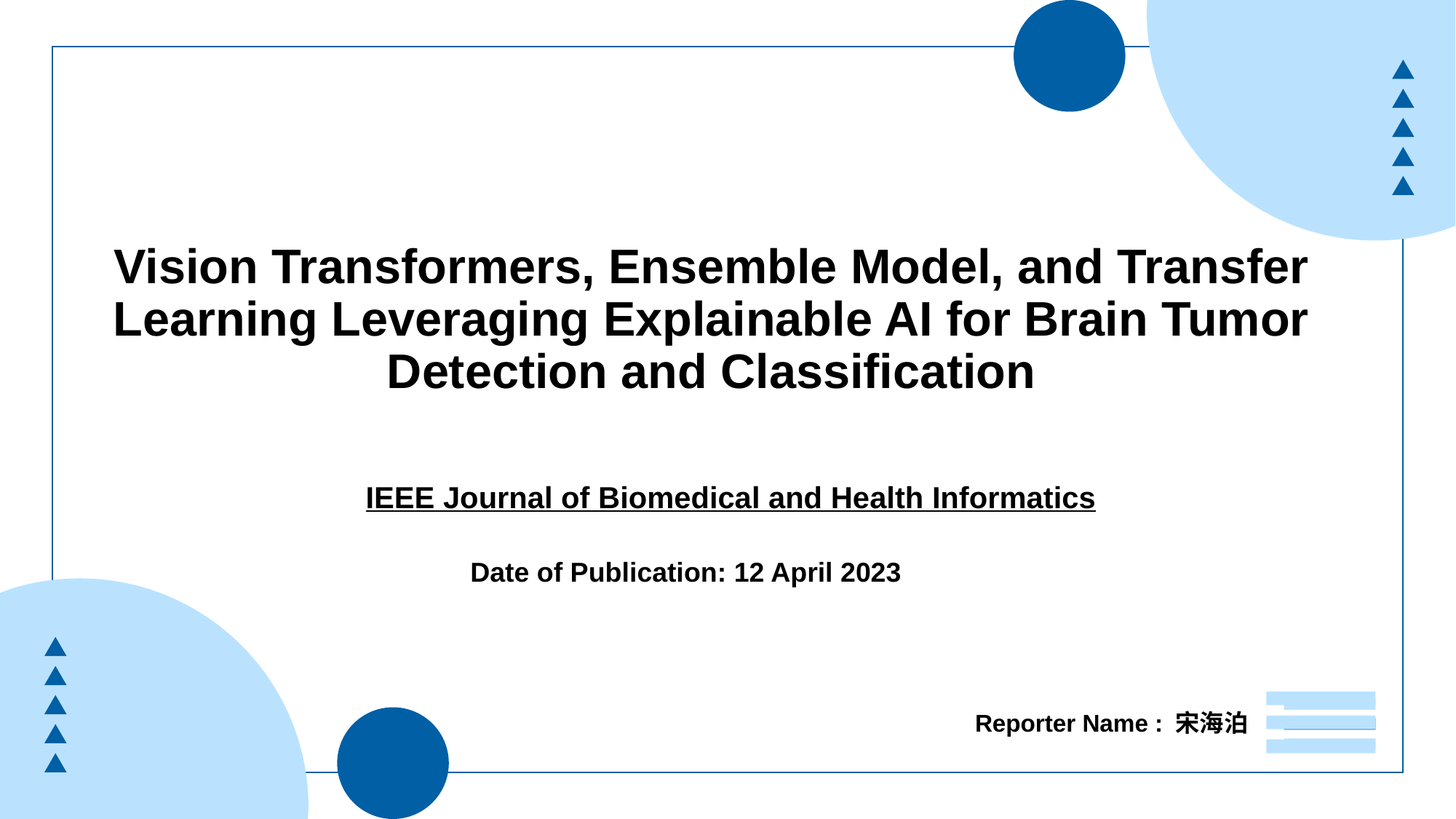

Vision Transformers, Ensemble Model, and Transfer Learning Leveraging Explainable AI for Brain Tumor Detection and Classification

IEEE Journal of Biomedical and Health Informatics
Date of Publication: 12 April 2023

Reporter Name : 宋海泊